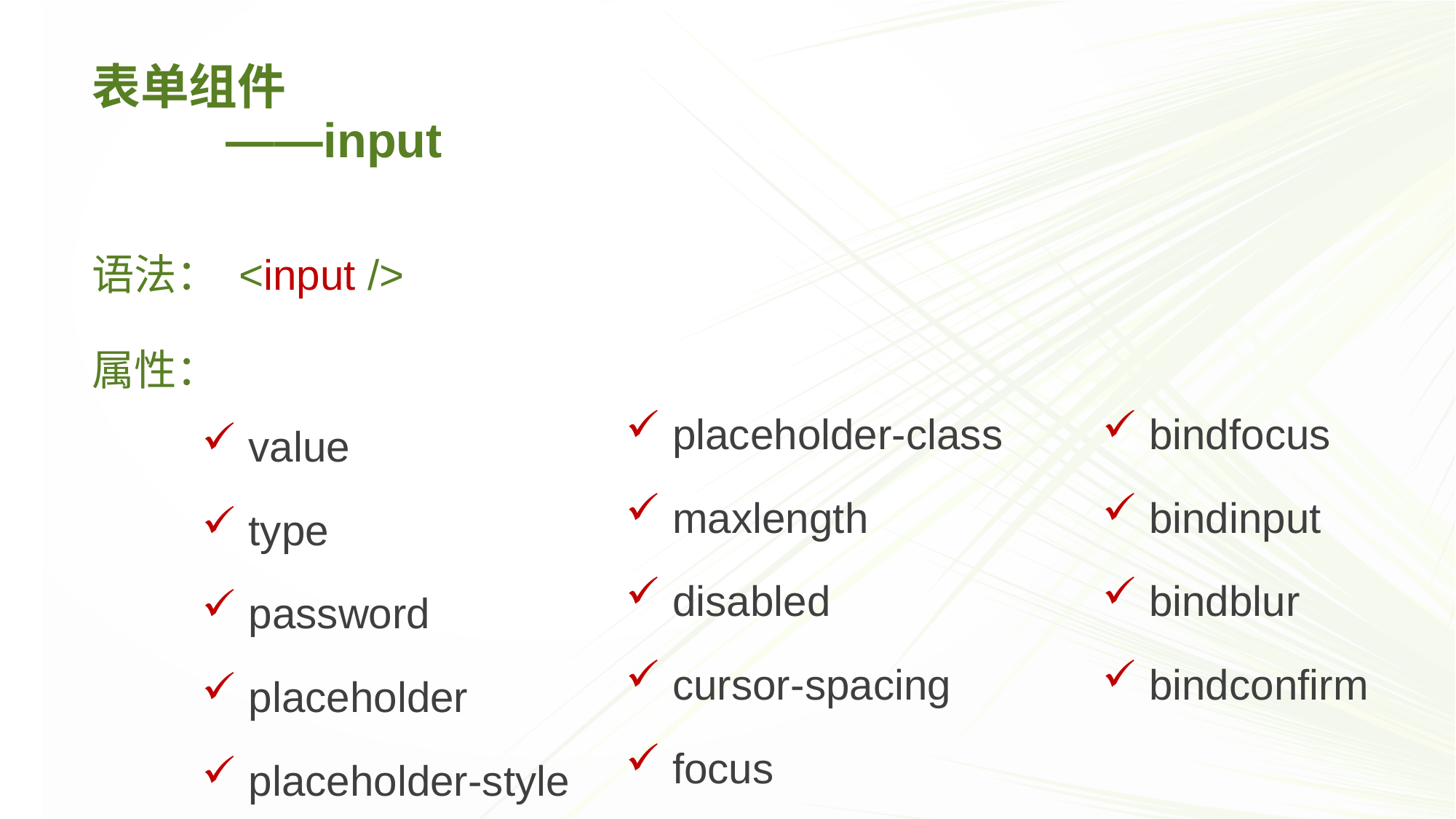

语法： <input />
表单组件
          ——input
属性：
 bindfocus
 bindinput
 bindblur
 bindconfirm
 placeholder-class
 maxlength
 disabled
 cursor-spacing
 focus

 value
 type
 password
 placeholder
 placeholder-style